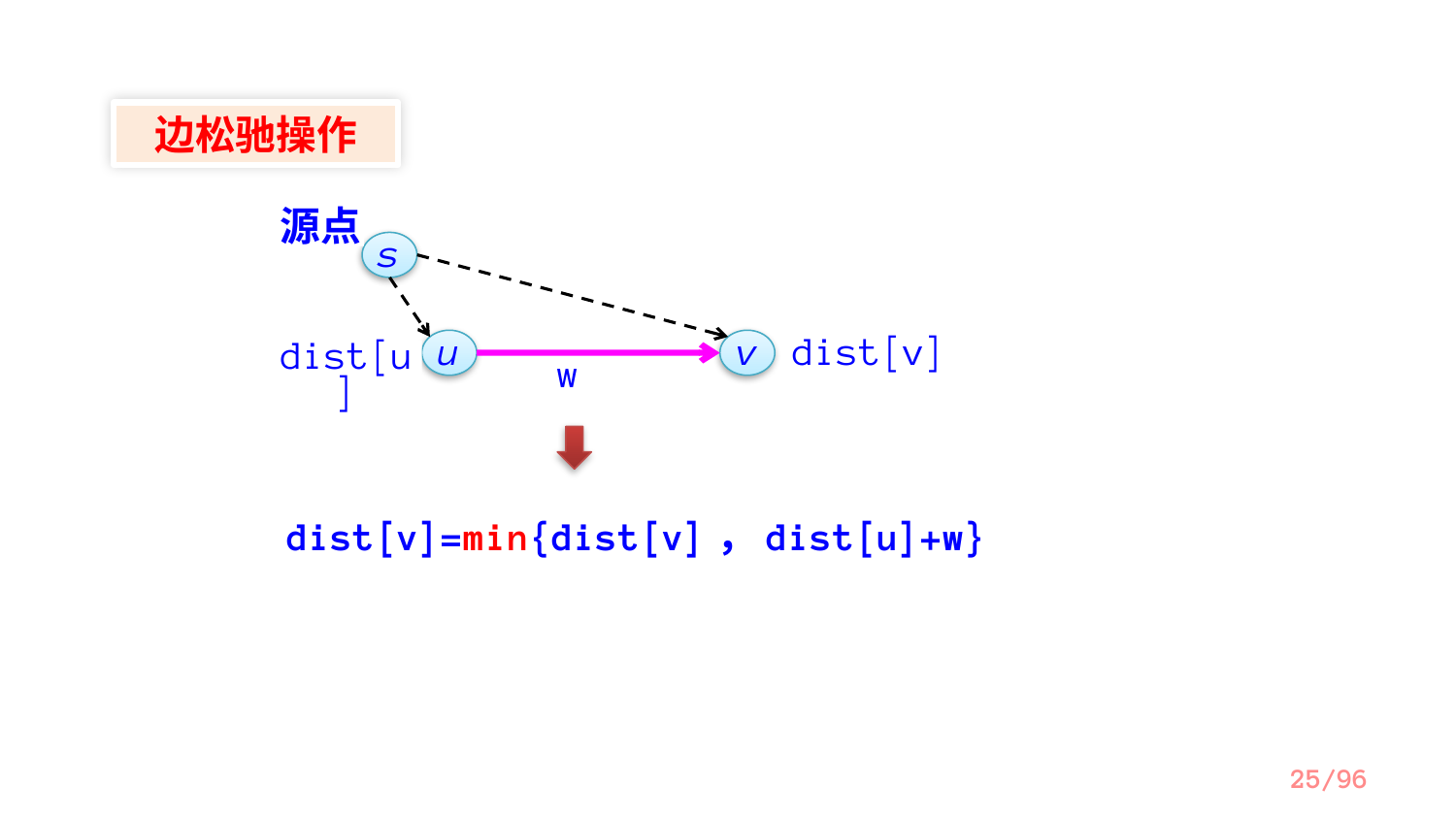

边松驰操作
源点
s

u
v
dist[v]
dist[u]

w

dist[v]=min{dist[v]，dist[u]+w}
25/96